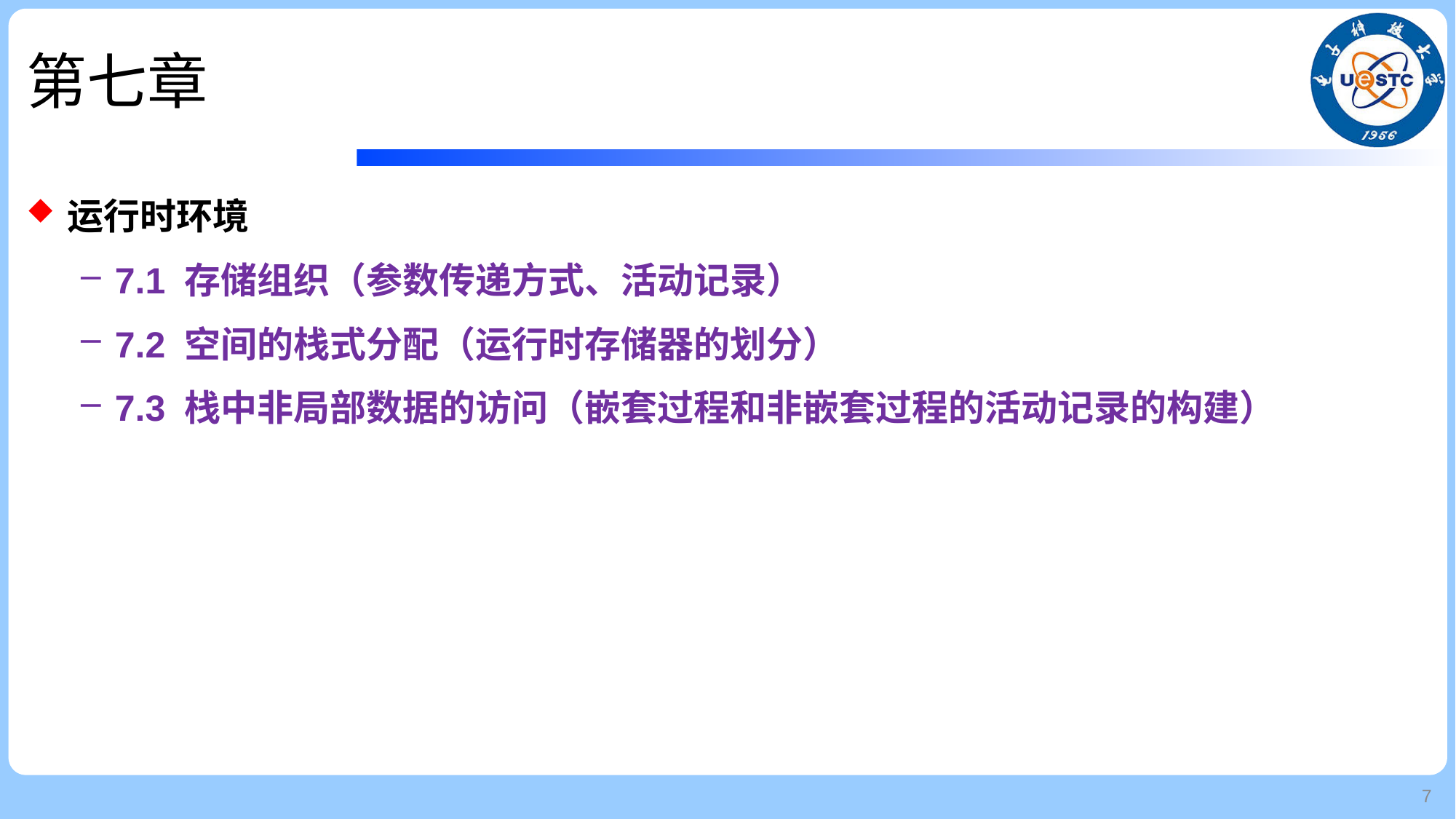

# 第七章
运行时环境
7.1 存储组织（参数传递方式、活动记录）
7.2 空间的栈式分配（运行时存储器的划分）
7.3 栈中非局部数据的访问（嵌套过程和非嵌套过程的活动记录的构建）

7